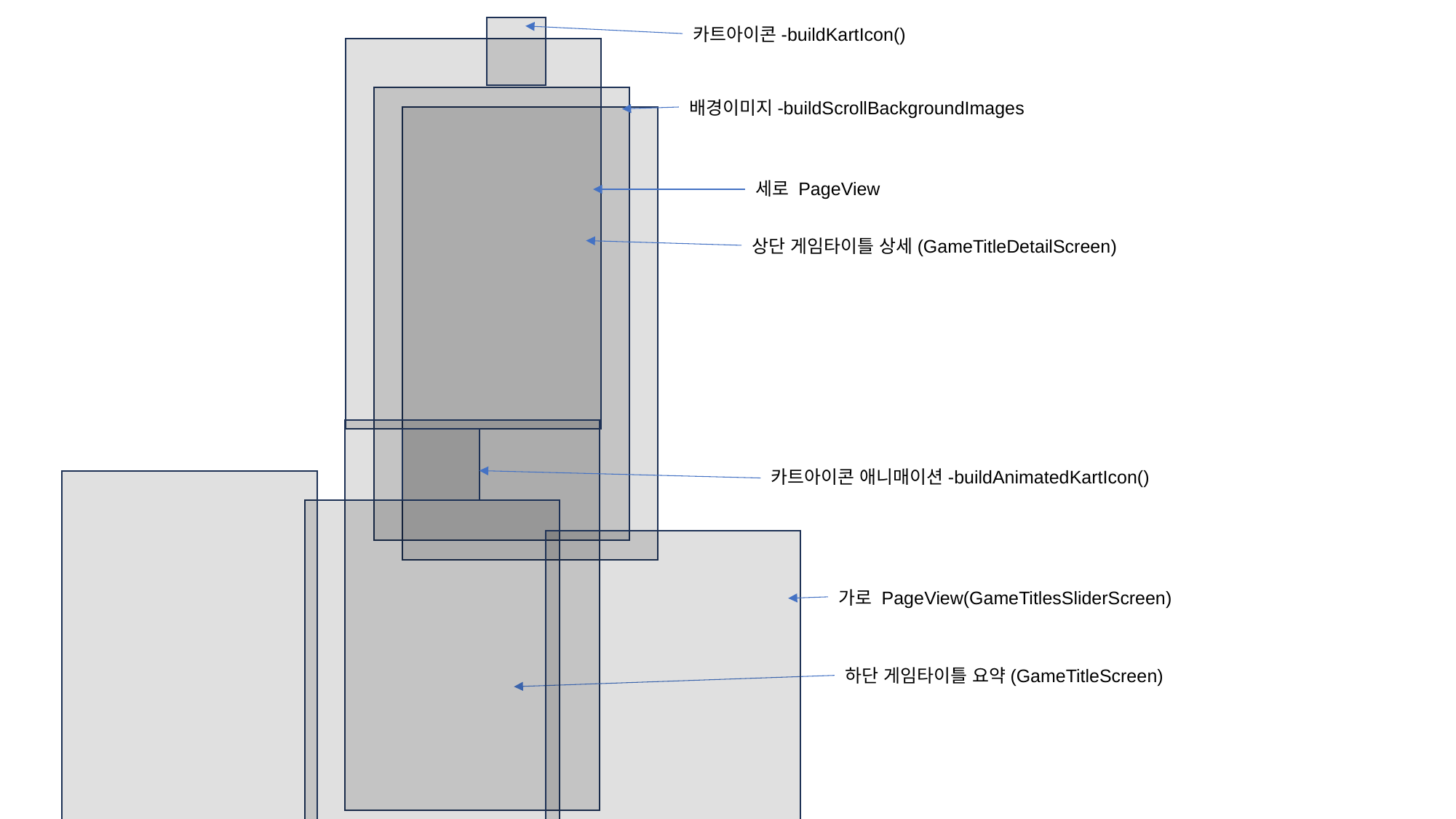

카트아이콘-buildKartIcon()

배경이미지-buildScrollBackgroundImages

세로 PageView
상단 게임타이틀 상세(GameTitleDetailScreen)

카트아이콘 애니매이션-buildAnimatedKartIcon()

가로 PageView(GameTitlesSliderScreen)
하단 게임타이틀 요약(GameTitleScreen)